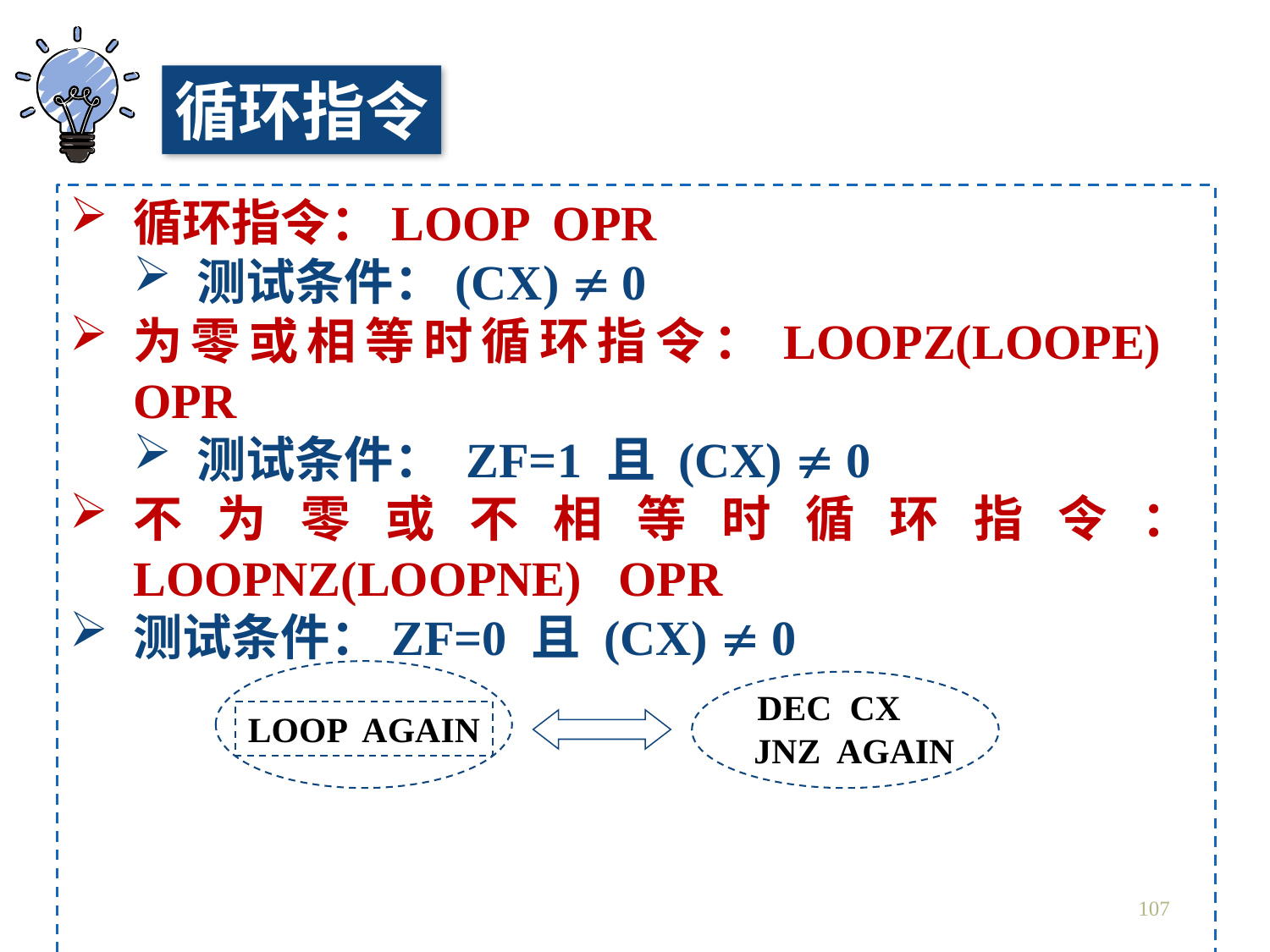

循环指令
循环指令：LOOP  OPR
测试条件：(CX) ≠ 0
为零或相等时循环指令：LOOPZ(LOOPE)   OPR
测试条件： ZF=1 且 (CX) ≠ 0
不为零或不相等时循环指令：LOOPNZ(LOOPNE)   OPR
测试条件：ZF=0 且 (CX) ≠ 0

LOOP  AGAIN

  DEC  CX
  JNZ  AGAIN

107